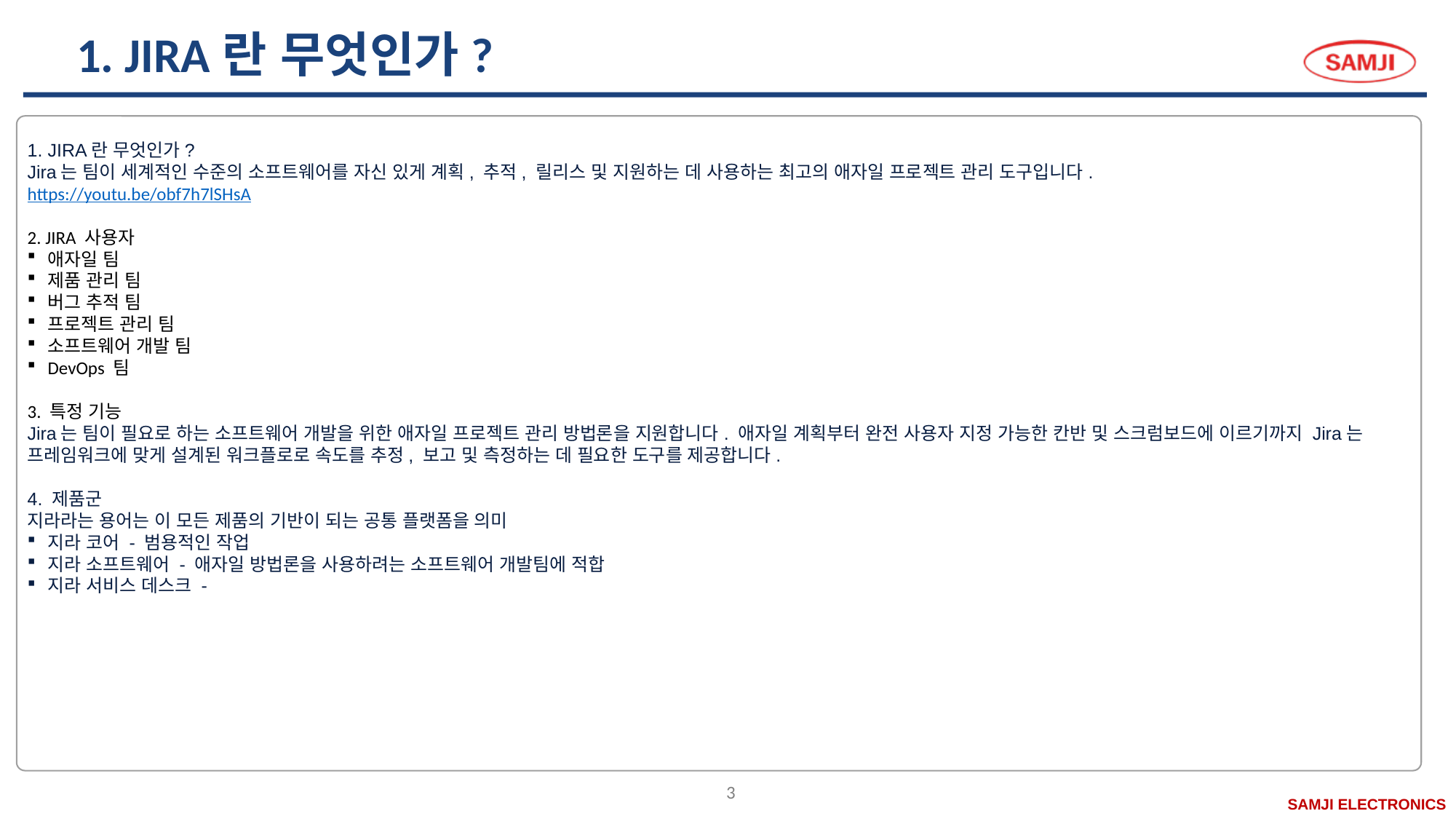

# 1. JIRA란 무엇인가?

1. JIRA란 무엇인가?
Jira는 팀이 세계적인 수준의 소프트웨어를 자신 있게 계획, 추적, 릴리스 및 지원하는 데 사용하는 최고의 애자일 프로젝트 관리 도구입니다.
https://youtu.be/obf7h7lSHsA

2. JIRA 사용자
애자일 팀
제품 관리 팀
버그 추적 팀
프로젝트 관리 팀
소프트웨어 개발 팀
DevOps 팀

3. 특정 기능
Jira는 팀이 필요로 하는 소프트웨어 개발을 위한 애자일 프로젝트 관리 방법론을 지원합니다. 애자일 계획부터 완전 사용자 지정 가능한 칸반 및 스크럼보드에 이르기까지 Jira는 프레임워크에 맞게 설계된 워크플로로 속도를 추정, 보고 및 측정하는 데 필요한 도구를 제공합니다.

4. 제품군
지라라는 용어는 이 모든 제품의 기반이 되는 공통 플랫폼을 의미
지라 코어 - 범용적인 작업
지라 소프트웨어 - 애자일 방법론을 사용하려는 소프트웨어 개발팀에 적합
지라 서비스 데스크 -